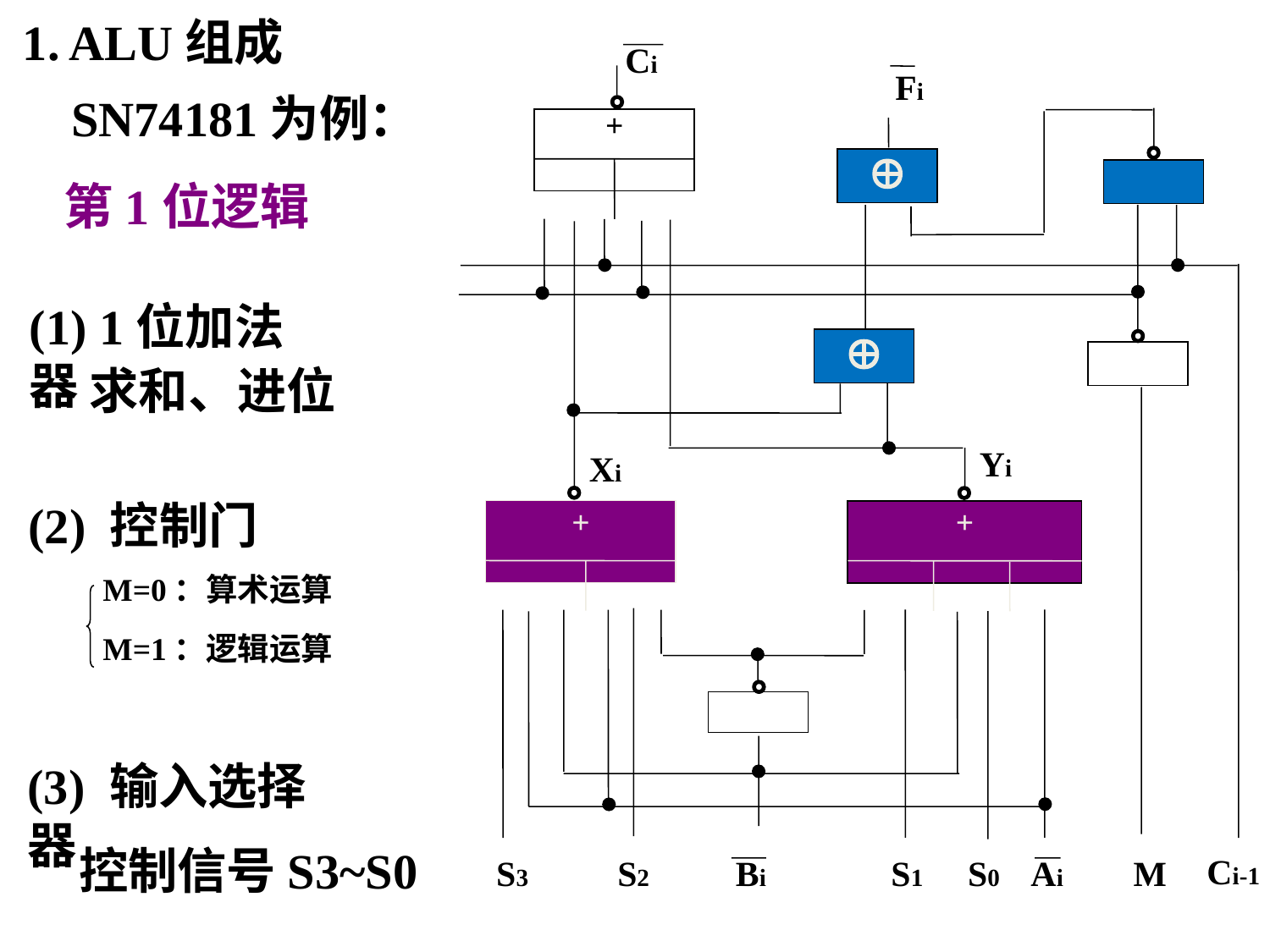

1. ALU组成
Ci

Fi

+

⊕

⊕

Yi

Xi

+

+

Ci-1
S1     S0    Ai
S3          S2          Bi
M

SN74181为例：
第1位逻辑
(1) 1位加法器
求和、进位
(2) 控制门
M=0：算术运算

M=1：逻辑运算
(3) 输入选择器
控制信号S3~S0